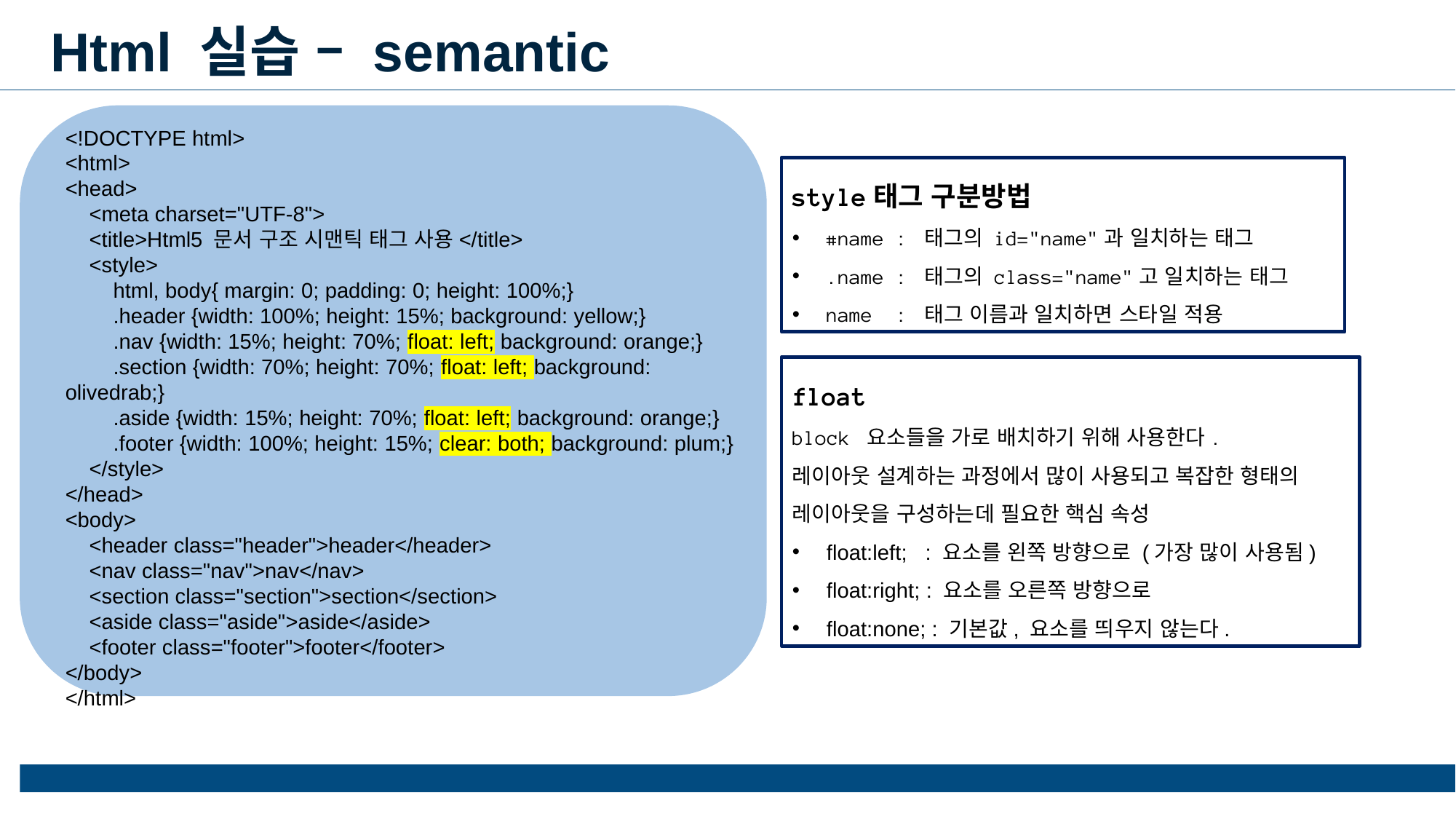

Html 실습 – semantic

<!DOCTYPE html>
<html>
<head>
    <meta charset="UTF-8">
    <title>Html5 문서 구조 시맨틱 태그 사용</title>
    <style>
        html, body{ margin: 0; padding: 0; height: 100%;}
        .header {width: 100%; height: 15%; background: yellow;}
        .nav {width: 15%; height: 70%; float: left; background: orange;}
        .section {width: 70%; height: 70%; float: left; background: olivedrab;}
        .aside {width: 15%; height: 70%; float: left; background: orange;}
        .footer {width: 100%; height: 15%; clear: both; background: plum;}
    </style>
</head>
<body>
    <header class="header">header</header>
    <nav class="nav">nav</nav>
    <section class="section">section</section>
    <aside class="aside">aside</aside>
    <footer class="footer">footer</footer>
</body>
</html>
style태그 구분방법
#name : 태그의 id="name"과 일치하는 태그
.name : 태그의 class="name"고 일치하는 태그
name  : 태그 이름과 일치하면 스타일 적용
float
block 요소들을 가로 배치하기 위해 사용한다.
레이아웃 설계하는 과정에서 많이 사용되고 복잡한 형태의 레이아웃을 구성하는데 필요한 핵심 속성
float:left;   : 요소를 왼쪽 방향으로 (가장 많이 사용됨)
float:right; : 요소를 오른쪽 방향으로
float:none; : 기본값, 요소를 띄우지 않는다.